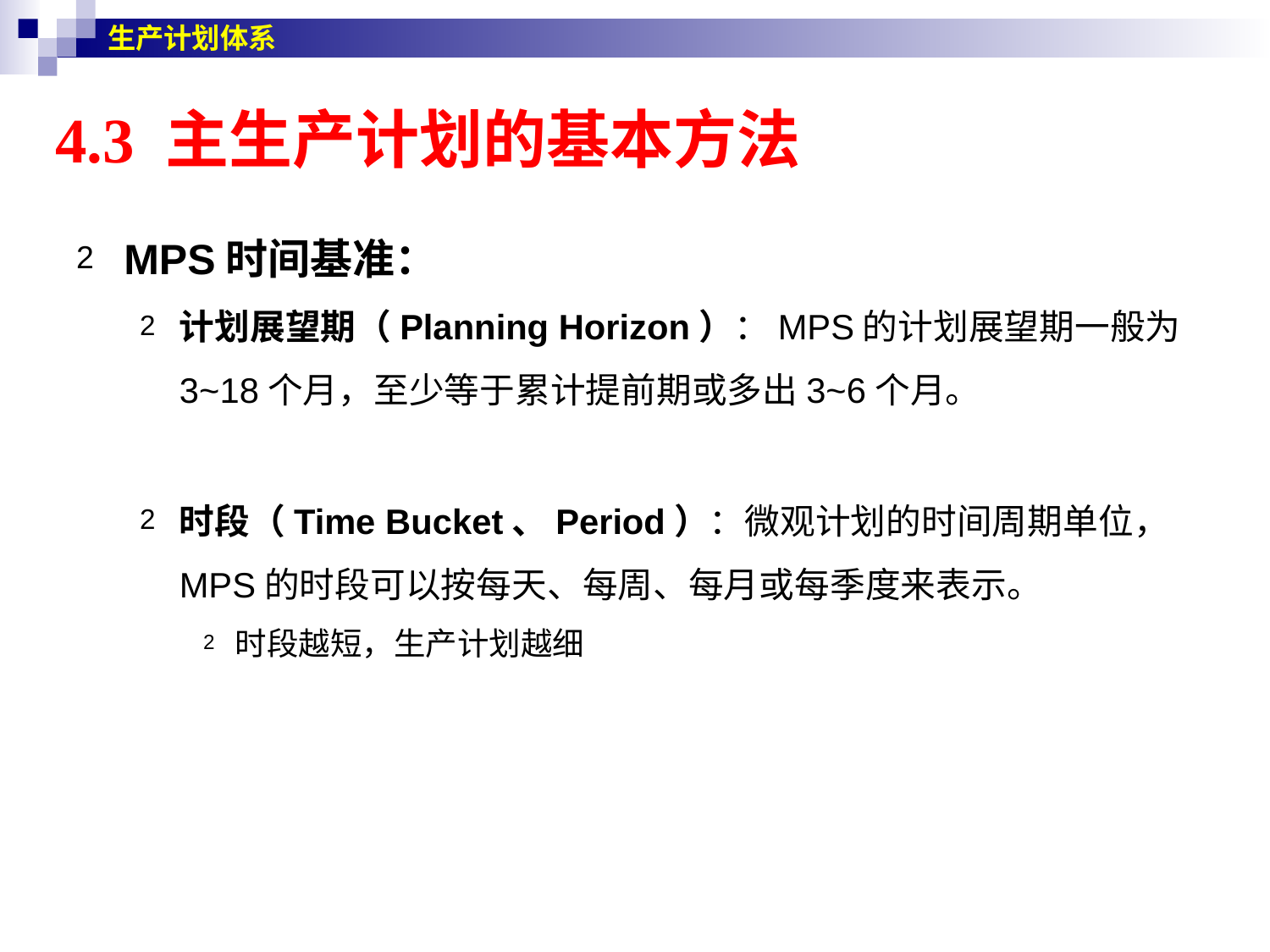

生产计划体系
# 4.3 主生产计划的基本方法
MPS时间基准：
计划展望期（Planning Horizon）：MPS的计划展望期一般为3~18个月，至少等于累计提前期或多出3~6个月。

时段（Time Bucket、Period）：微观计划的时间周期单位，MPS的时段可以按每天、每周、每月或每季度来表示。
时段越短，生产计划越细